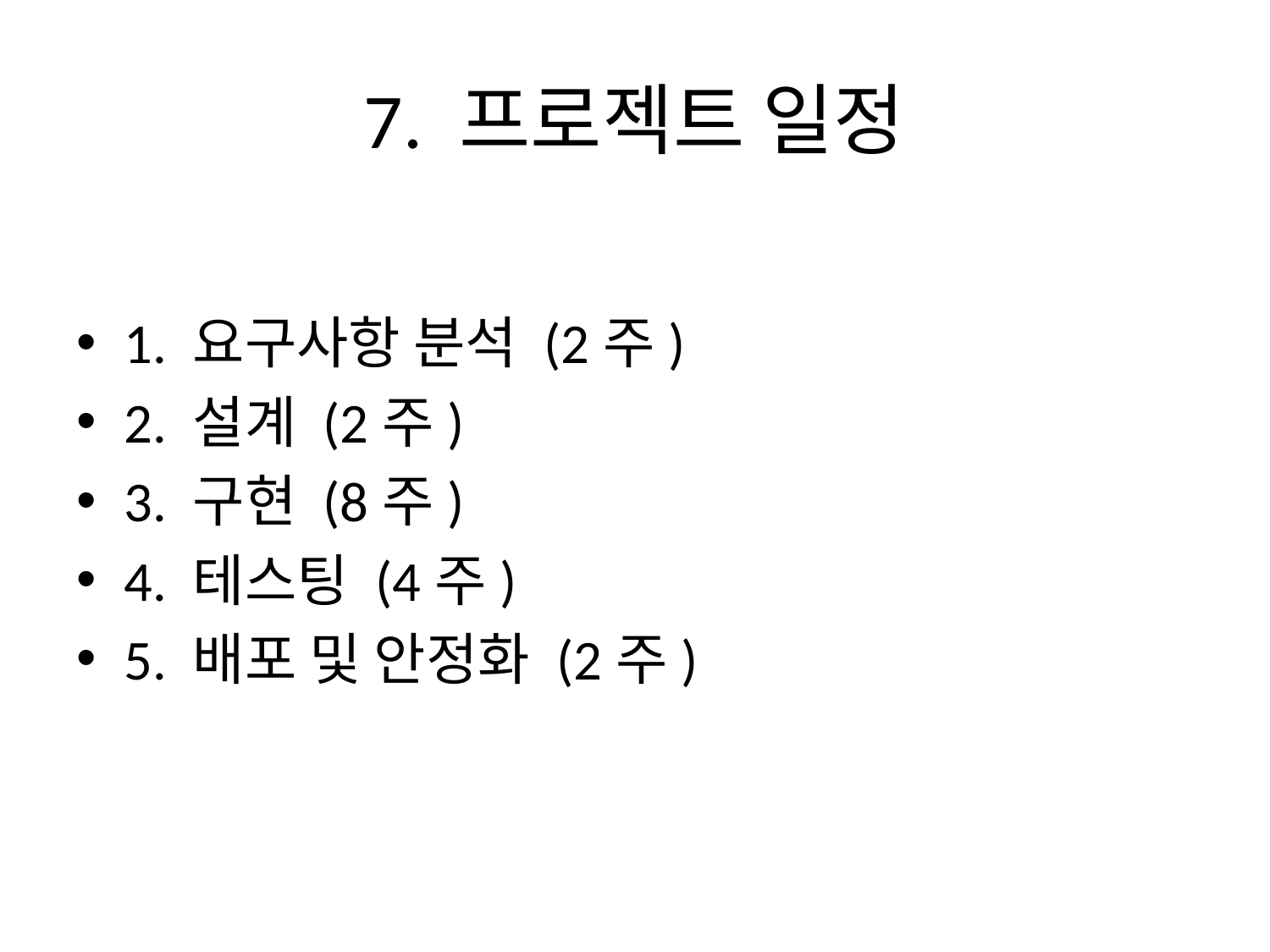

# 7. 프로젝트 일정

1. 요구사항 분석 (2주)
2. 설계 (2주)
3. 구현 (8주)
4. 테스팅 (4주)
5. 배포 및 안정화 (2주)